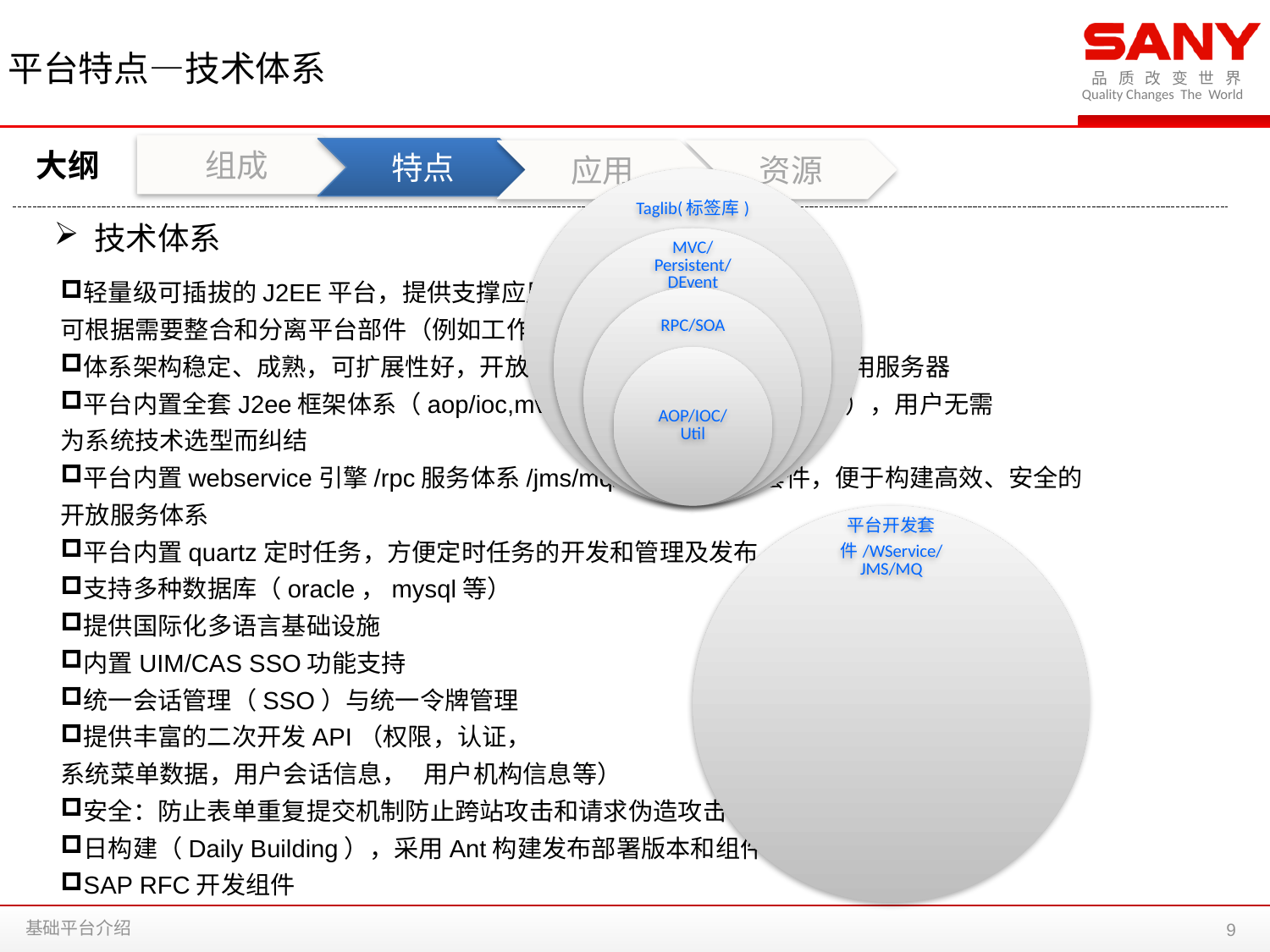

平台特点—技术体系
大纲
组成
特点
应用
资源
 技术体系
轻量级可插拔的J2EE平台，提供支撑应用系统开发和运行的基础体系，
可根据需要整合和分离平台部件（例如工作流、报表、规则引擎等）
体系架构稳定、成熟，可扩展性好，开放，适用范围广，兼容主流的应用服务器
平台内置全套J2ee框架体系（aop/ioc,mvc,持久层，标签库，工具包），用户无需
为系统技术选型而纠结
平台内置webservice引擎/rpc服务体系/jms/mq/hession开发套件，便于构建高效、安全的
开放服务体系
平台内置quartz定时任务，方便定时任务的开发和管理及发布
支持多种数据库（oracle，mysql等）
提供国际化多语言基础设施
内置UIM/CAS SSO功能支持
统一会话管理（SSO）与统一令牌管理
提供丰富的二次开发API（权限，认证，
系统菜单数据，用户会话信息，   用户机构信息等）
安全：防止表单重复提交机制防止跨站攻击和请求伪造攻击机制
日构建（Daily Building），采用Ant构建发布部署版本和组件
SAP RFC开发组件

Taglib(标签库)
MVC/Persistent/DEvent
AOP/IOC/Util
RPC/SOA
平台开发套件/WService/JMS/MQ
9
基础平台介绍